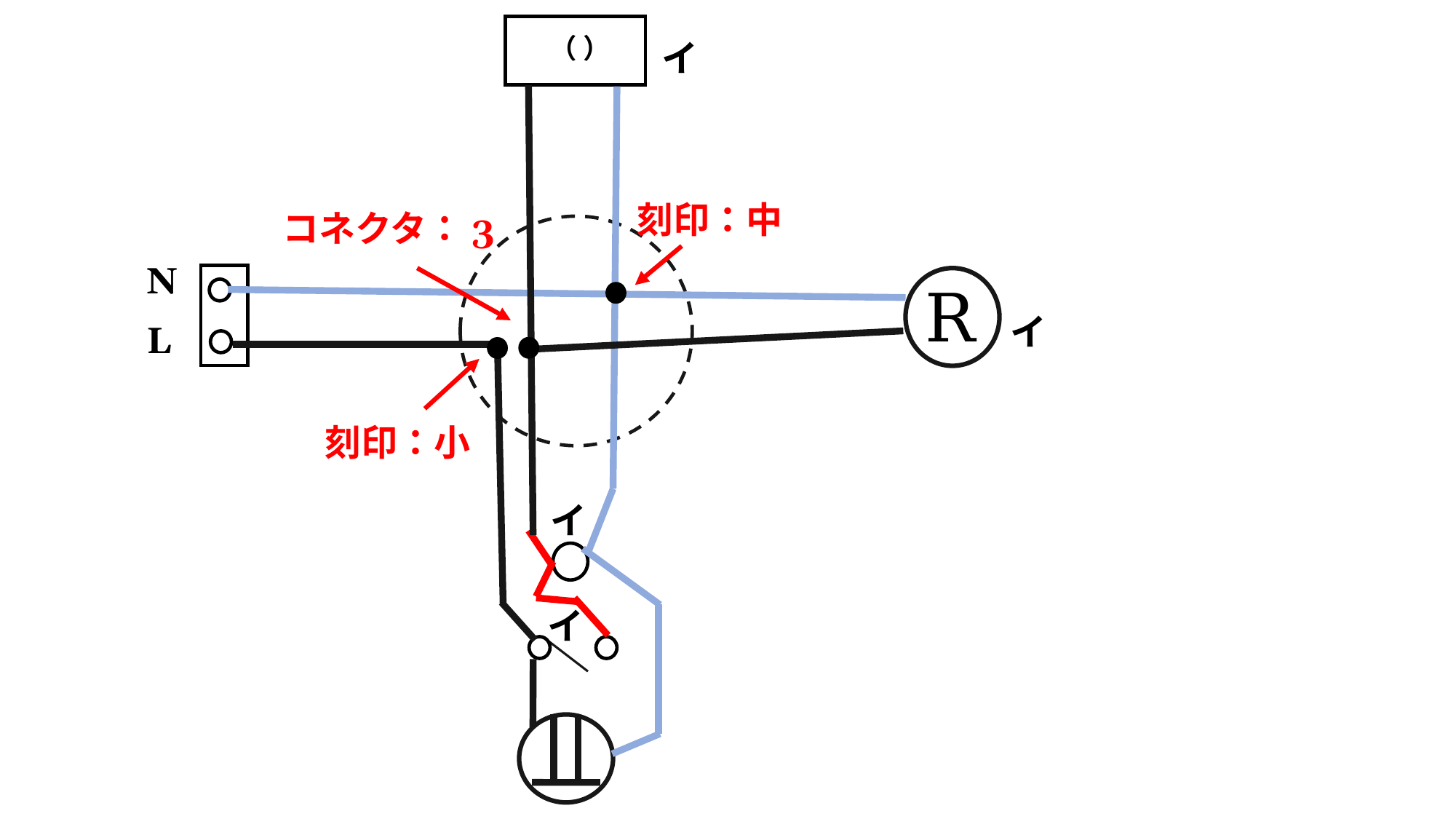

（）
（ ）
 イ
刻印：中
コネクタ：3

N

R

（）
イ
L

刻印：小
イ

イ